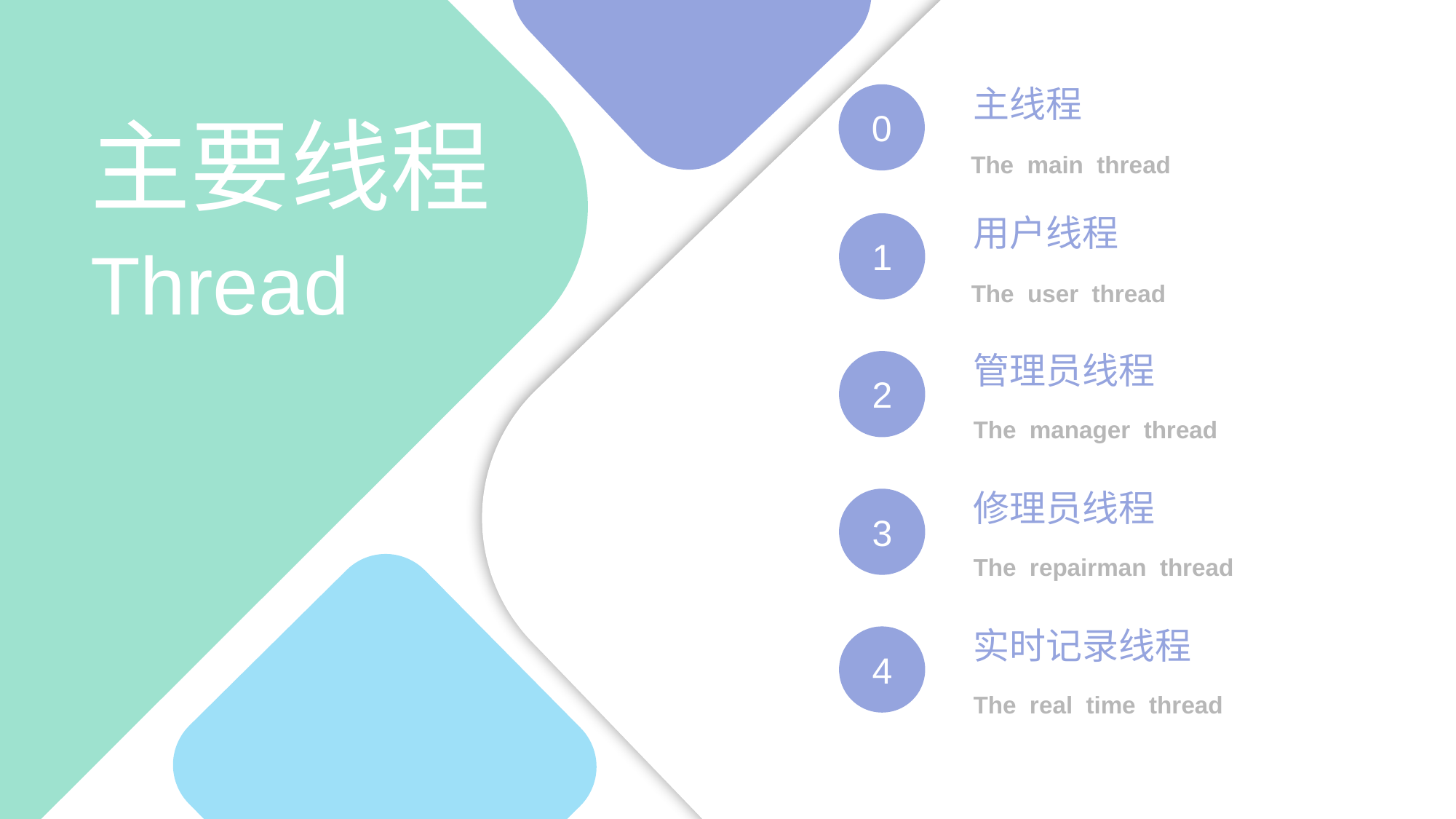

主线程
   The  main  thread

0
主要线程
Thread
用户线程
   The  user  thread

1
管理员线程
The  manager  thread

2
修理员线程
The  repairman  thread

3

实时记录线程
The  real  time  thread

4